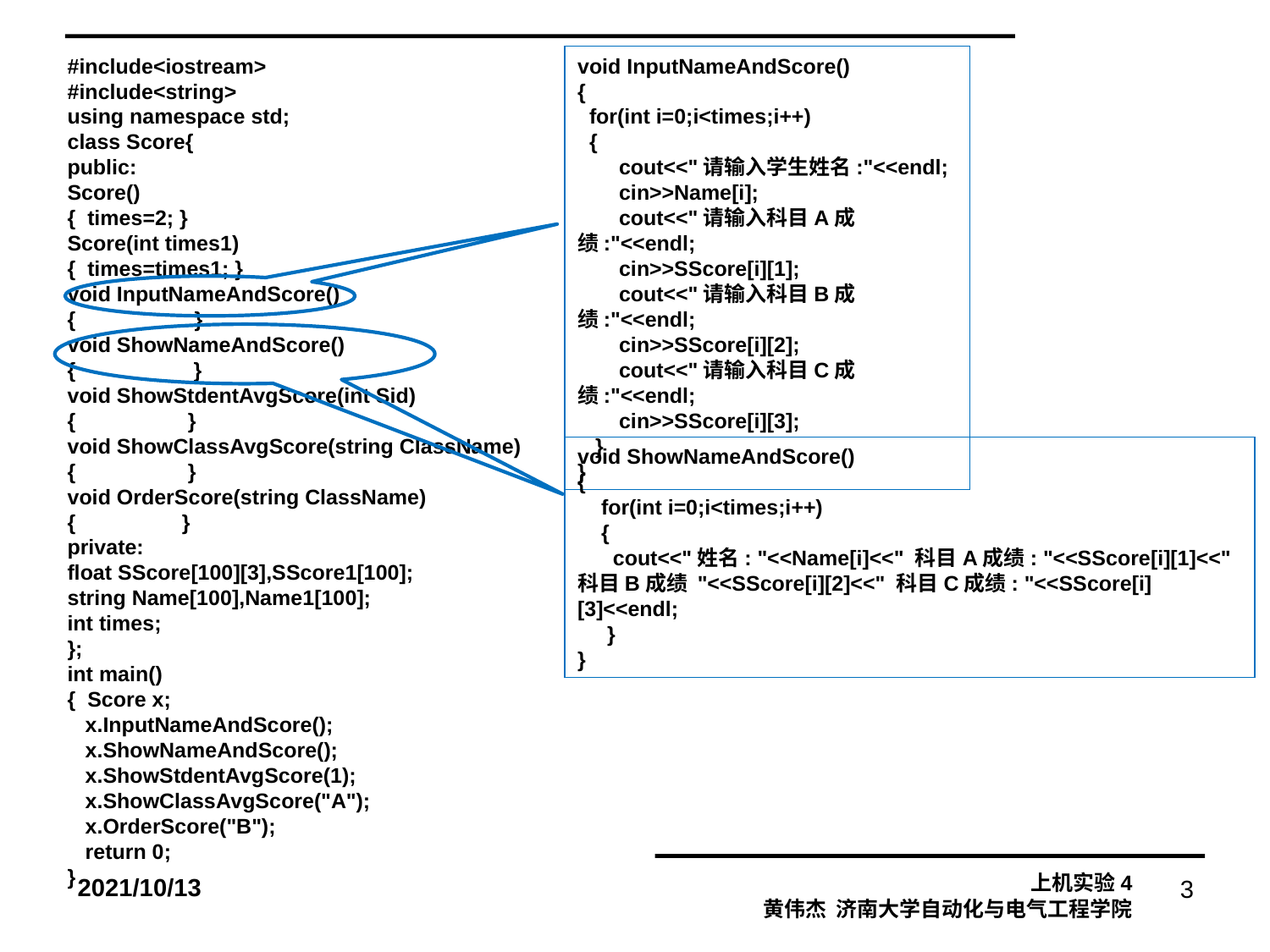

#include<iostream>
#include<string>
using namespace std;
class Score{
public:
Score()
{  times=2; }
Score(int times1)
{  times=times1; }
void InputNameAndScore()
{	}
void ShowNameAndScore()
{                    }
void ShowStdentAvgScore(int Sid)
{                   }
void ShowClassAvgScore(string ClassName)
{                   }
void OrderScore(string ClassName)
{                  }
private:
float SScore[100][3],SScore1[100];
string Name[100],Name1[100];
int times;
};
int main()
{  Score x;
   x.InputNameAndScore();
   x.ShowNameAndScore();
   x.ShowStdentAvgScore(1);
   x.ShowClassAvgScore("A");
   x.OrderScore("B");
   return 0;
}
void InputNameAndScore()
{
  for(int i=0;i<times;i++)
  {
       cout<<"请输入学生姓名:"<<endl;
       cin>>Name[i];
       cout<<"请输入科目A成绩:"<<endl;
       cin>>SScore[i][1];
       cout<<"请输入科目B成绩:"<<endl;
       cin>>SScore[i][2];
       cout<<"请输入科目C成绩:"<<endl;
       cin>>SScore[i][3];
   }
}

void ShowNameAndScore()
{
    for(int i=0;i<times;i++)
    {
      cout<<"姓名: "<<Name[i]<<" 科目A成绩: "<<SScore[i][1]<<" 科目B成绩 "<<SScore[i][2]<<" 科目C成绩: "<<SScore[i][3]<<endl;
     }
}
2021/10/13
3